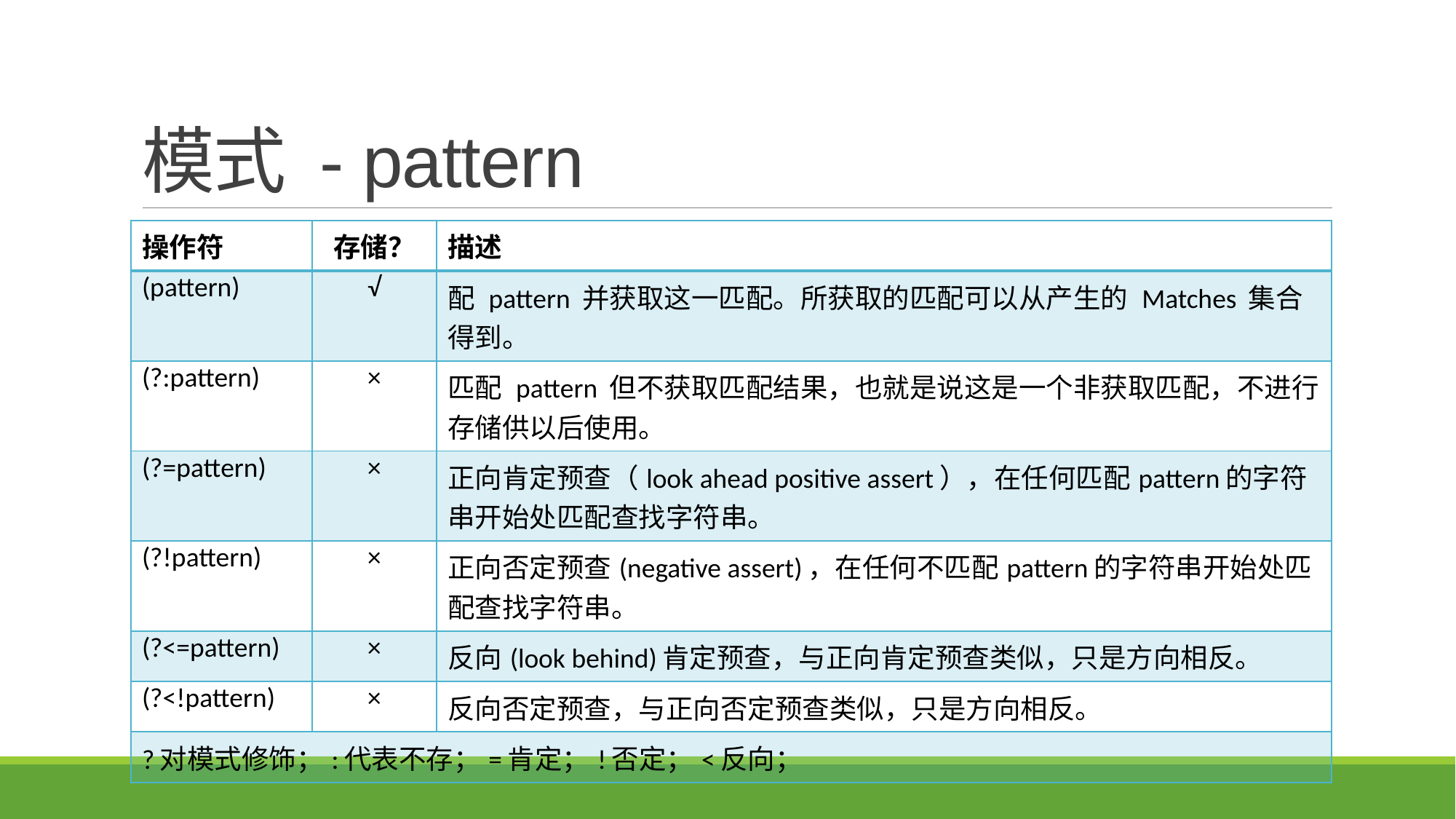

# 模式 - pattern
| 操作符 | 存储？ | 描述 |
| --- | --- | --- |
| (pattern) | √ | 配 pattern 并获取这一匹配。所获取的匹配可以从产生的 Matches 集合得到。 |
| (?:pattern) | × | 匹配 pattern 但不获取匹配结果，也就是说这是一个非获取匹配，不进行存储供以后使用。 |
| (?=pattern) | × | 正向肯定预查（look ahead positive assert），在任何匹配pattern的字符串开始处匹配查找字符串。 |
| (?!pattern) | × | 正向否定预查(negative assert)，在任何不匹配pattern的字符串开始处匹配查找字符串。 |
| (?<=pattern) | × | 反向(look behind)肯定预查，与正向肯定预查类似，只是方向相反。 |
| (?<!pattern) | × | 反向否定预查，与正向否定预查类似，只是方向相反。 |
| ?对模式修饰；:代表不存；=肯定；!否定；<反向； |  |  |